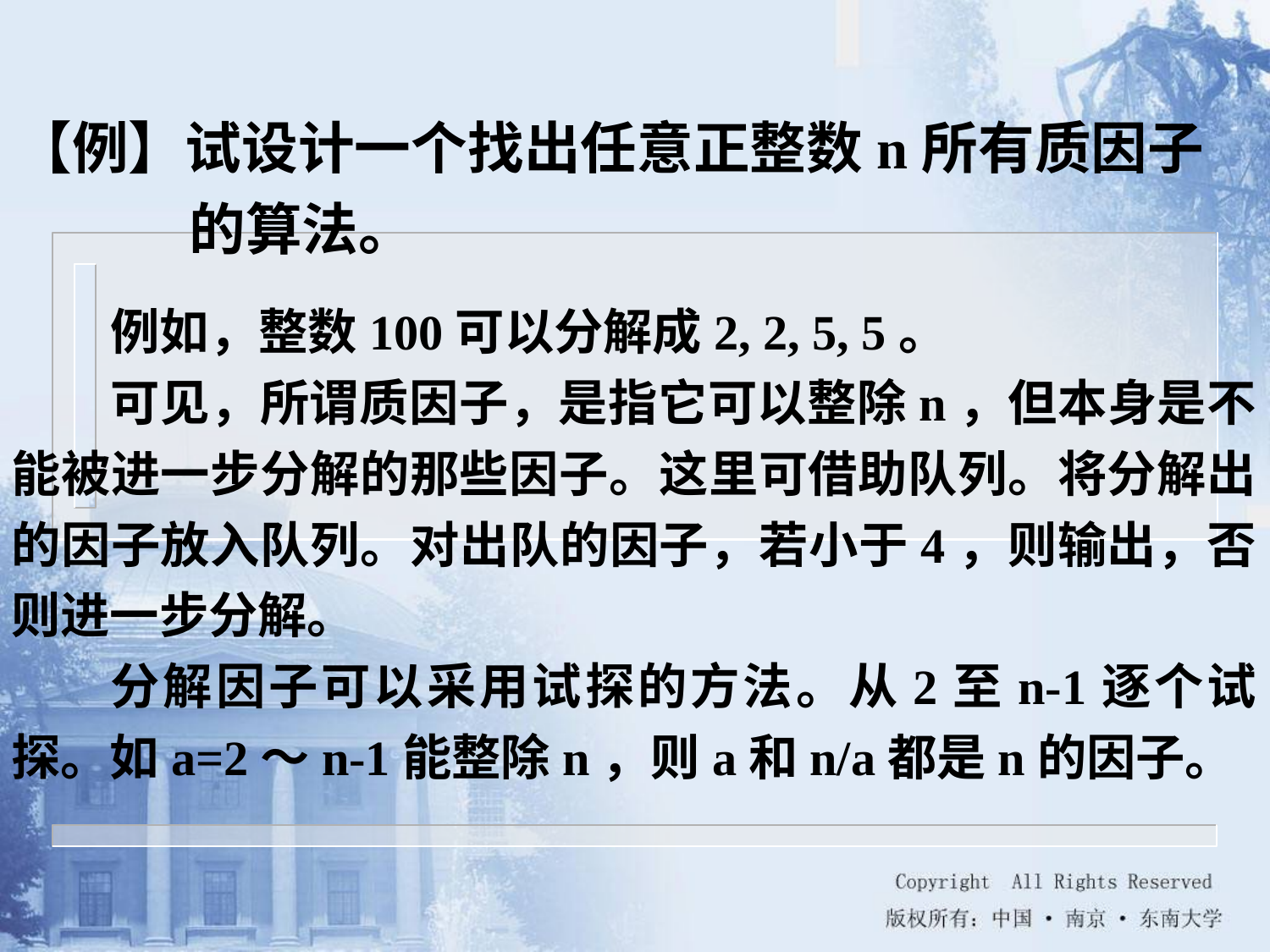

【例】试设计一个找出任意正整数n所有质因子的算法。
例如，整数100可以分解成2, 2, 5, 5。
可见，所谓质因子，是指它可以整除n，但本身是不能被进一步分解的那些因子。这里可借助队列。将分解出的因子放入队列。对出队的因子，若小于4，则输出，否则进一步分解。
分解因子可以采用试探的方法。从2至n-1逐个试探。如a=2～n-1能整除n，则a和n/a都是n的因子。